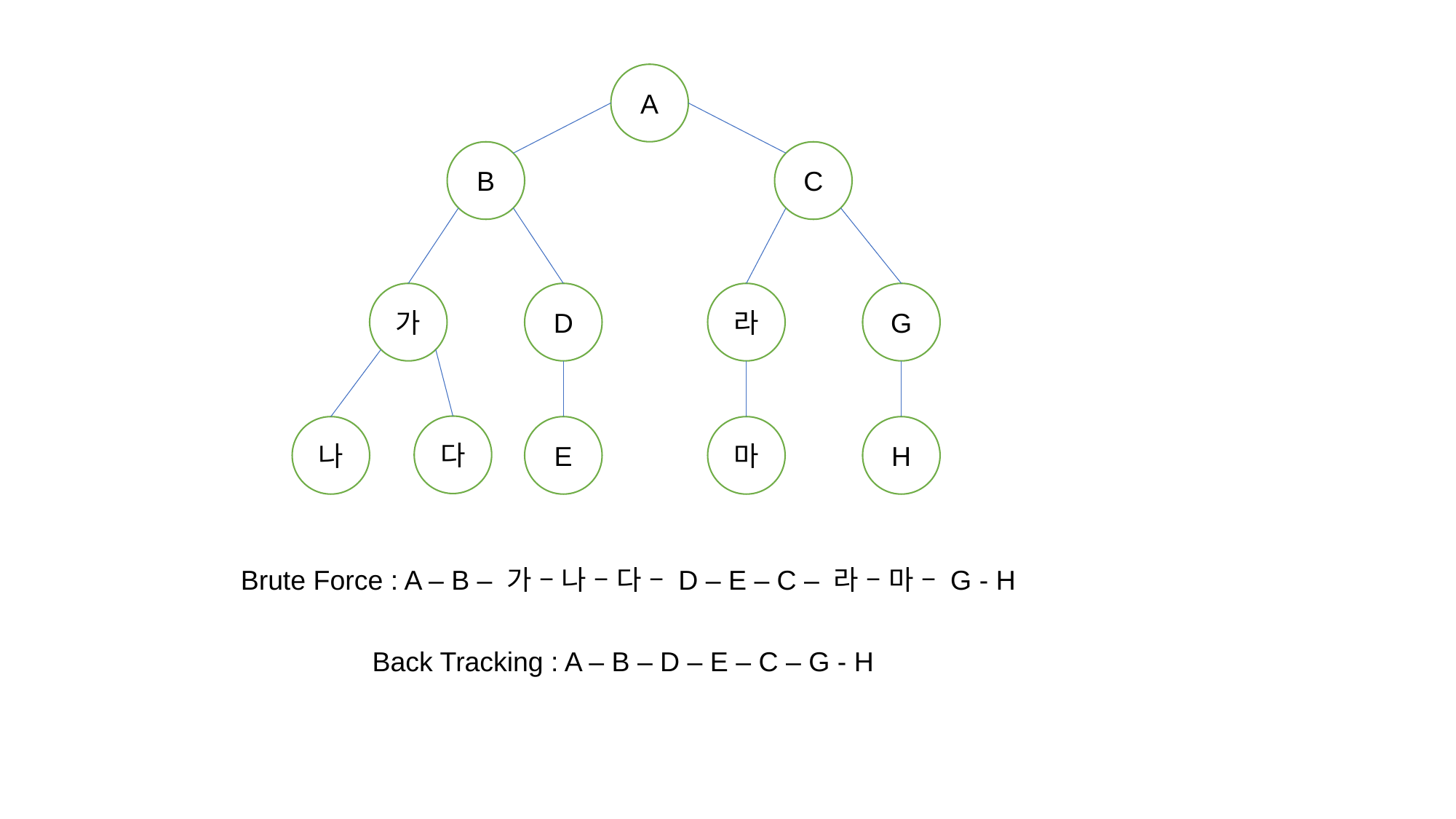

A
B
C
가
D
라
G
다
나
E
마
H
Brute Force : A – B – 가 – 나 – 다 – D – E – C – 라 – 마 – G - H
Back Tracking : A – B – D – E – C – G - H